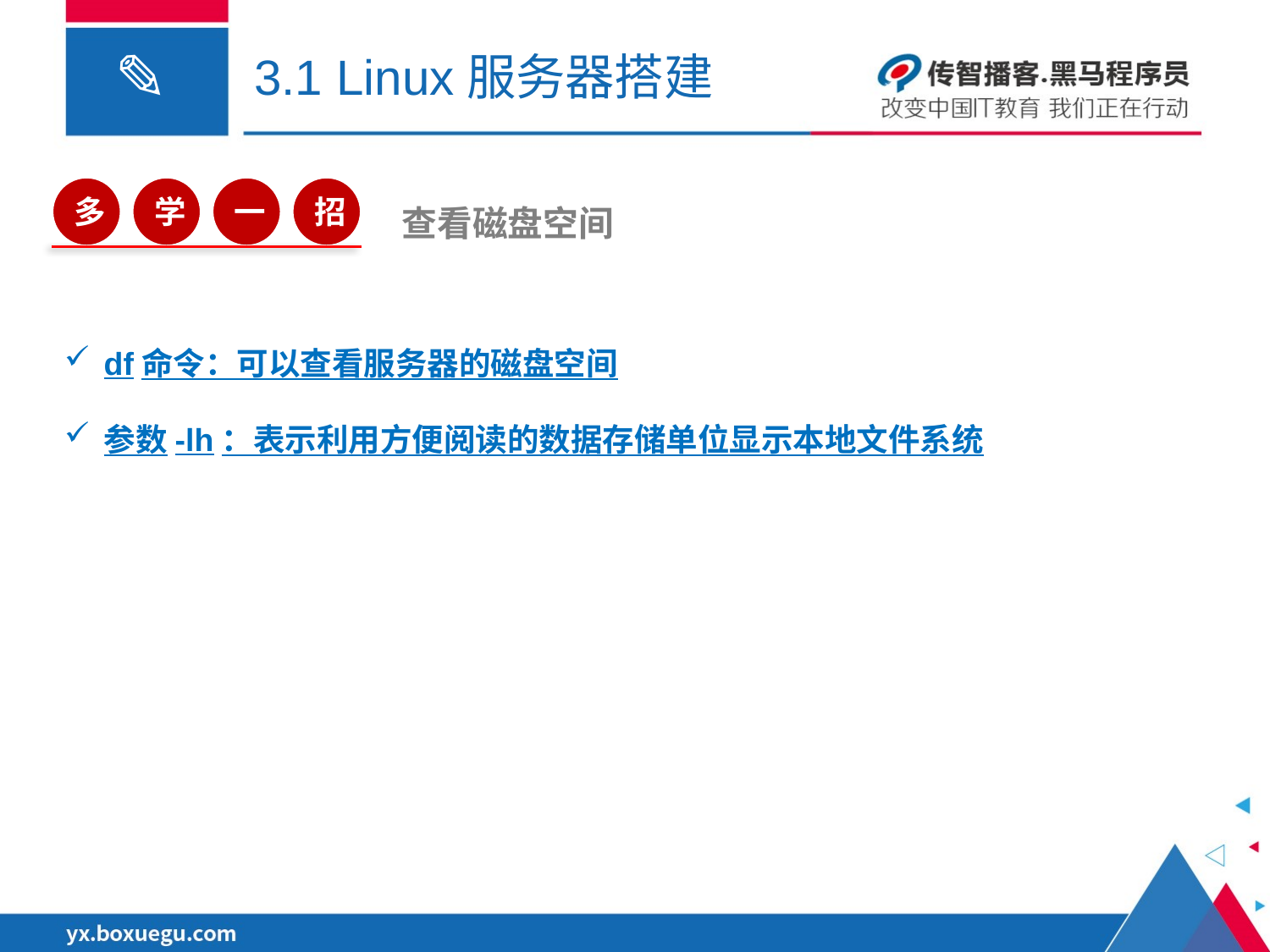

# 3.1 Linux服务器搭建
多
学
一
招
查看磁盘空间
df命令：可以查看服务器的磁盘空间
参数-lh：表示利用方便阅读的数据存储单位显示本地文件系统